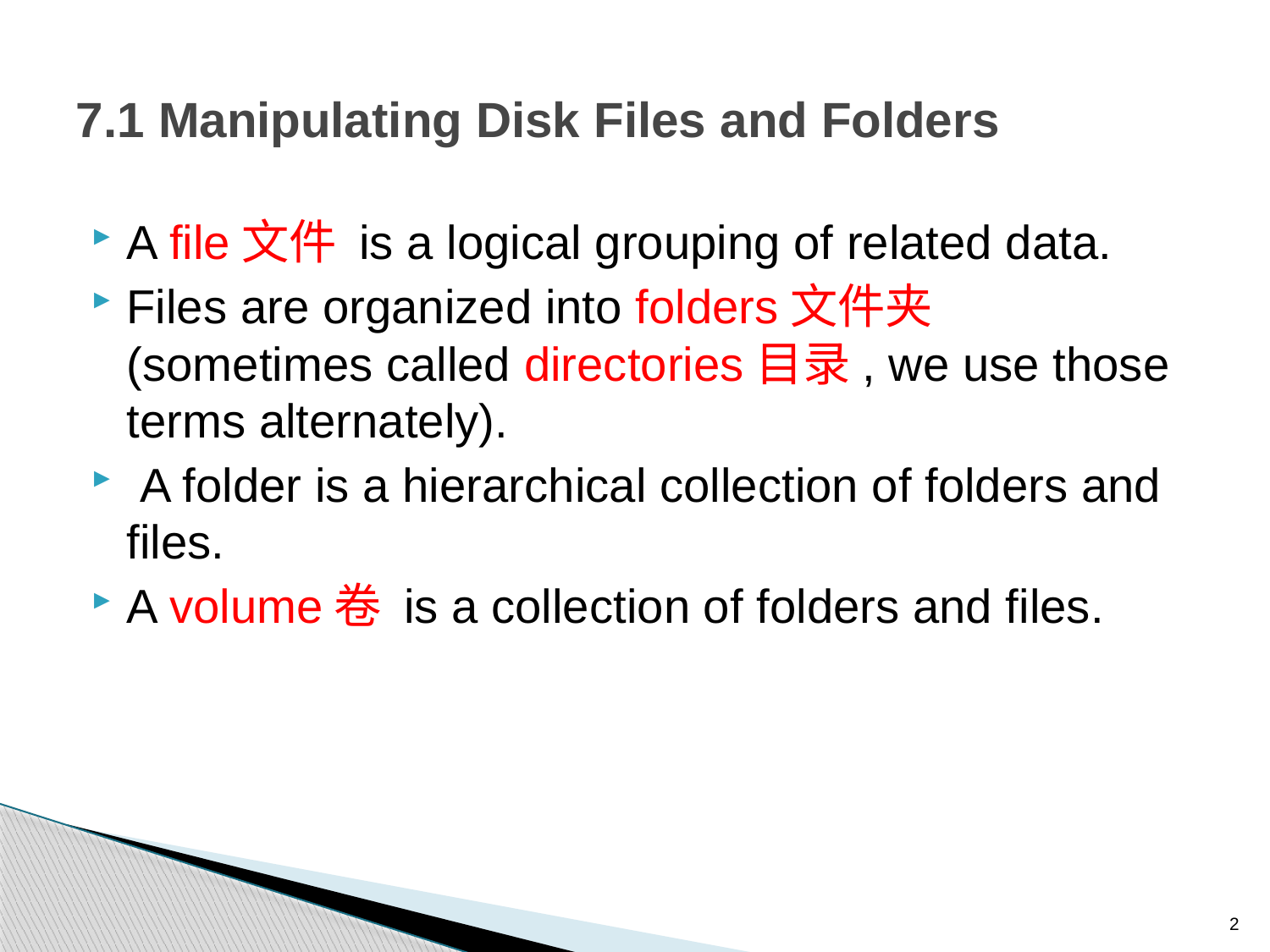

# 7.1 Manipulating Disk Files and Folders
A file文件 is a logical grouping of related data.
Files are organized into folders文件夹 (sometimes called directories目录, we use those terms alternately).
 A folder is a hierarchical collection of folders and files.
A volume卷 is a collection of folders and files.
2